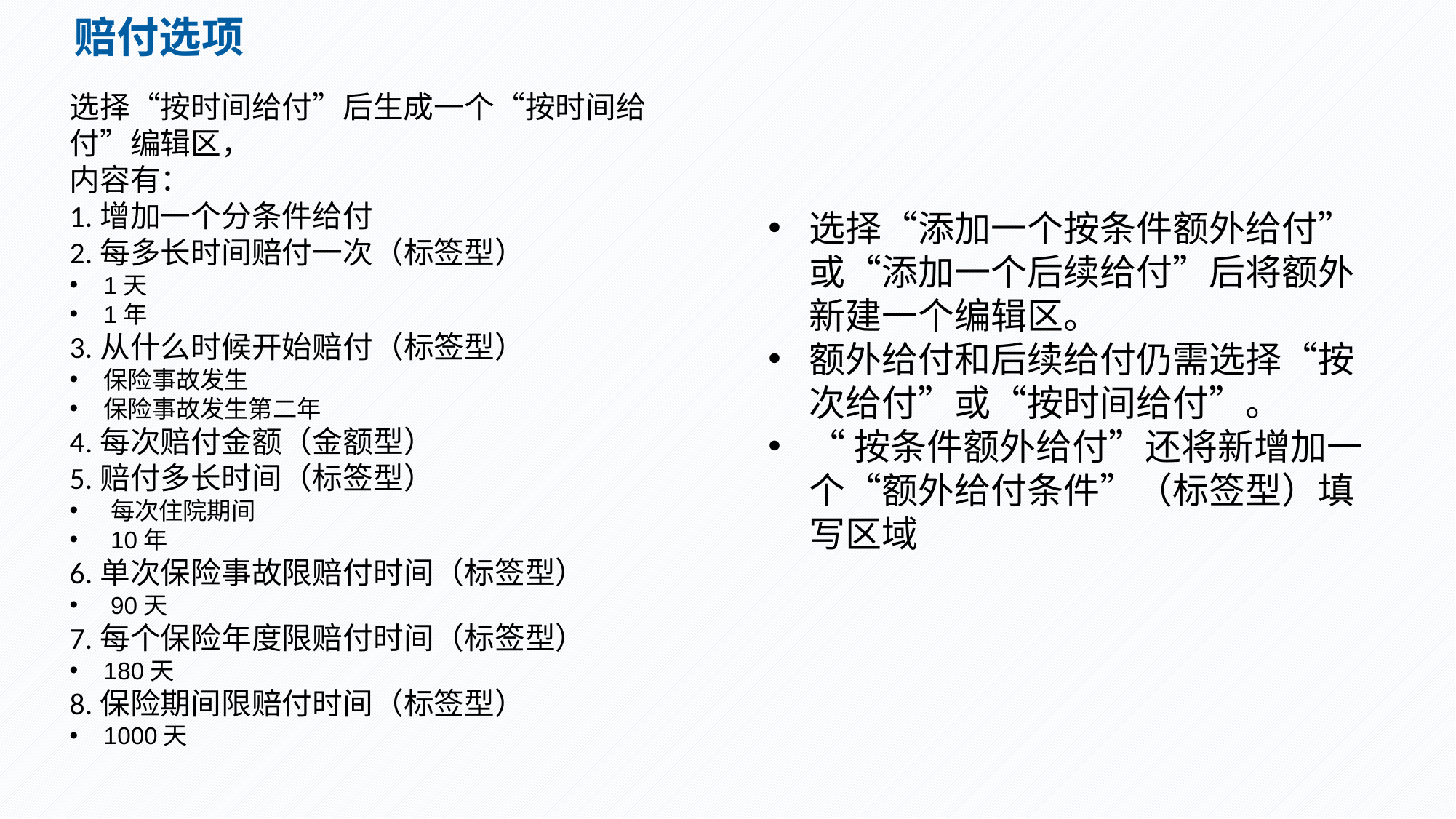

赔付选项
选择“按时间给付”后生成一个“按时间给付”编辑区，
内容有：
1.增加一个分条件给付
2.每多长时间赔付一次（标签型）
1天
1年
3.从什么时候开始赔付（标签型）
保险事故发生
保险事故发生第二年
4.每次赔付金额（金额型）
5.赔付多长时间（标签型）
每次住院期间
10年
6.单次保险事故限赔付时间（标签型）
90天
7.每个保险年度限赔付时间（标签型）
180天
8.保险期间限赔付时间（标签型）
1000天
选择“添加一个按条件额外给付”或“添加一个后续给付”后将额外新建一个编辑区。
额外给付和后续给付仍需选择“按次给付”或“按时间给付”。
“按条件额外给付”还将新增加一个“额外给付条件”（标签型）填写区域